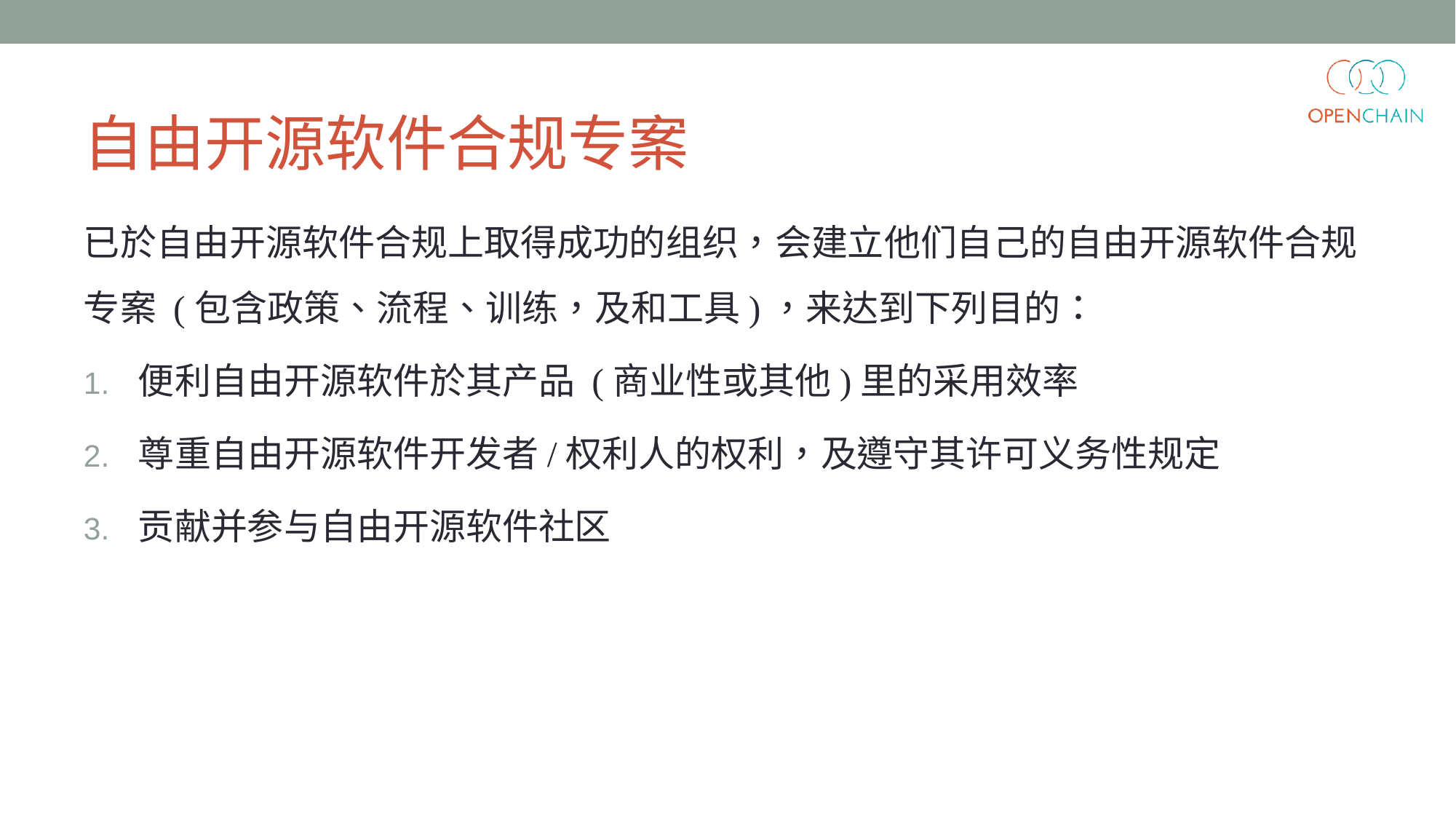

# 自由开源软件合规专案
已於自由开源软件合规上取得成功的组织，会建立他们自己的自由开源软件合规专案 (包含政策、流程、训练，及和工具)，来达到下列目的：
便利自由开源软件於其产品 (商业性或其他)里的采用效率
尊重自由开源软件开发者/权利人的权利，及遵守其许可义务性规定
贡献并参与自由开源软件社区